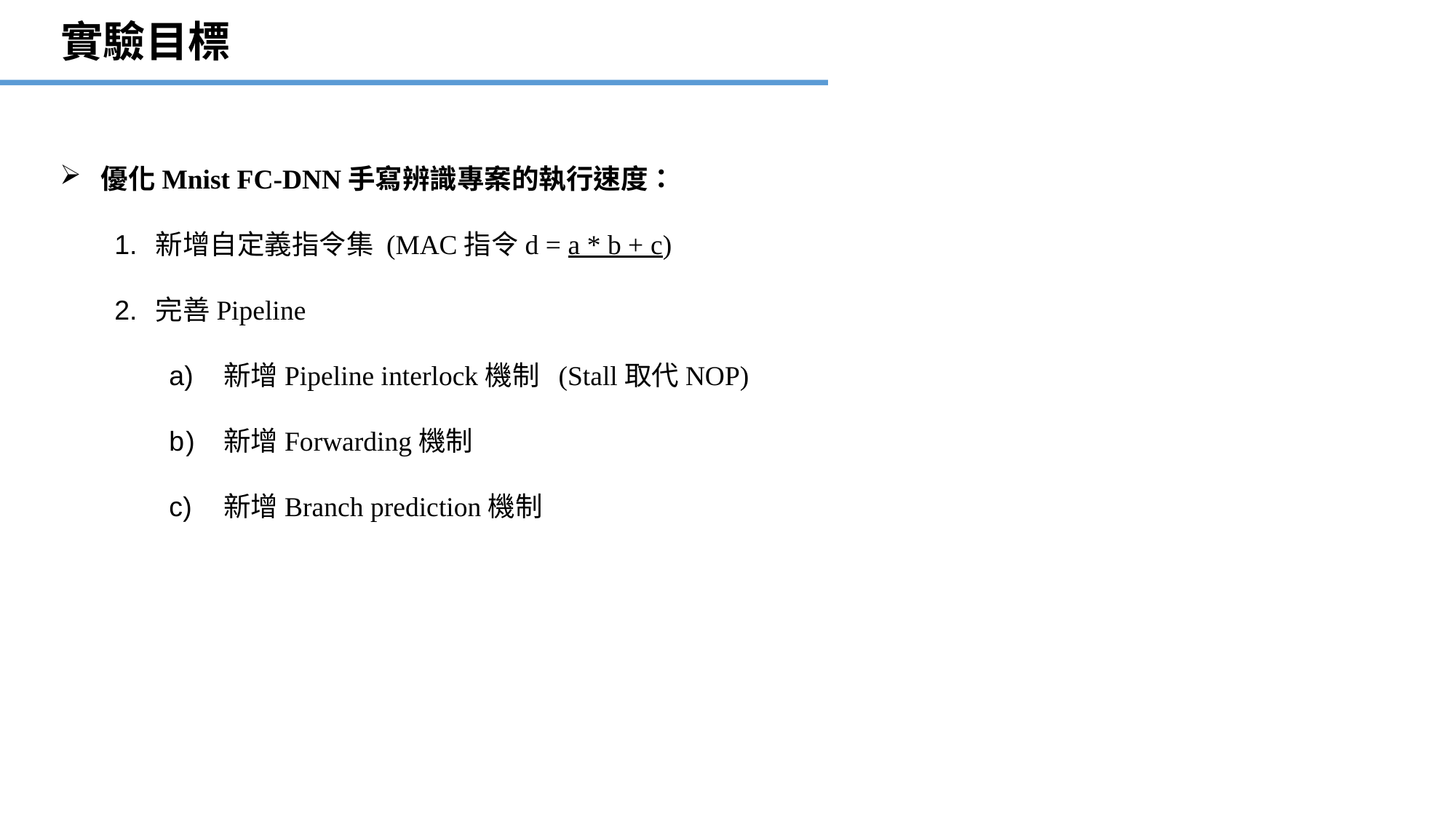

實驗目標

優化Mnist FC-DNN手寫辨識專案的執行速度：
新增自定義指令集 (MAC指令d = a * b + c)
完善Pipeline
新增Pipeline interlock機制  (Stall取代NOP)
新增Forwarding機制
新增Branch prediction機制